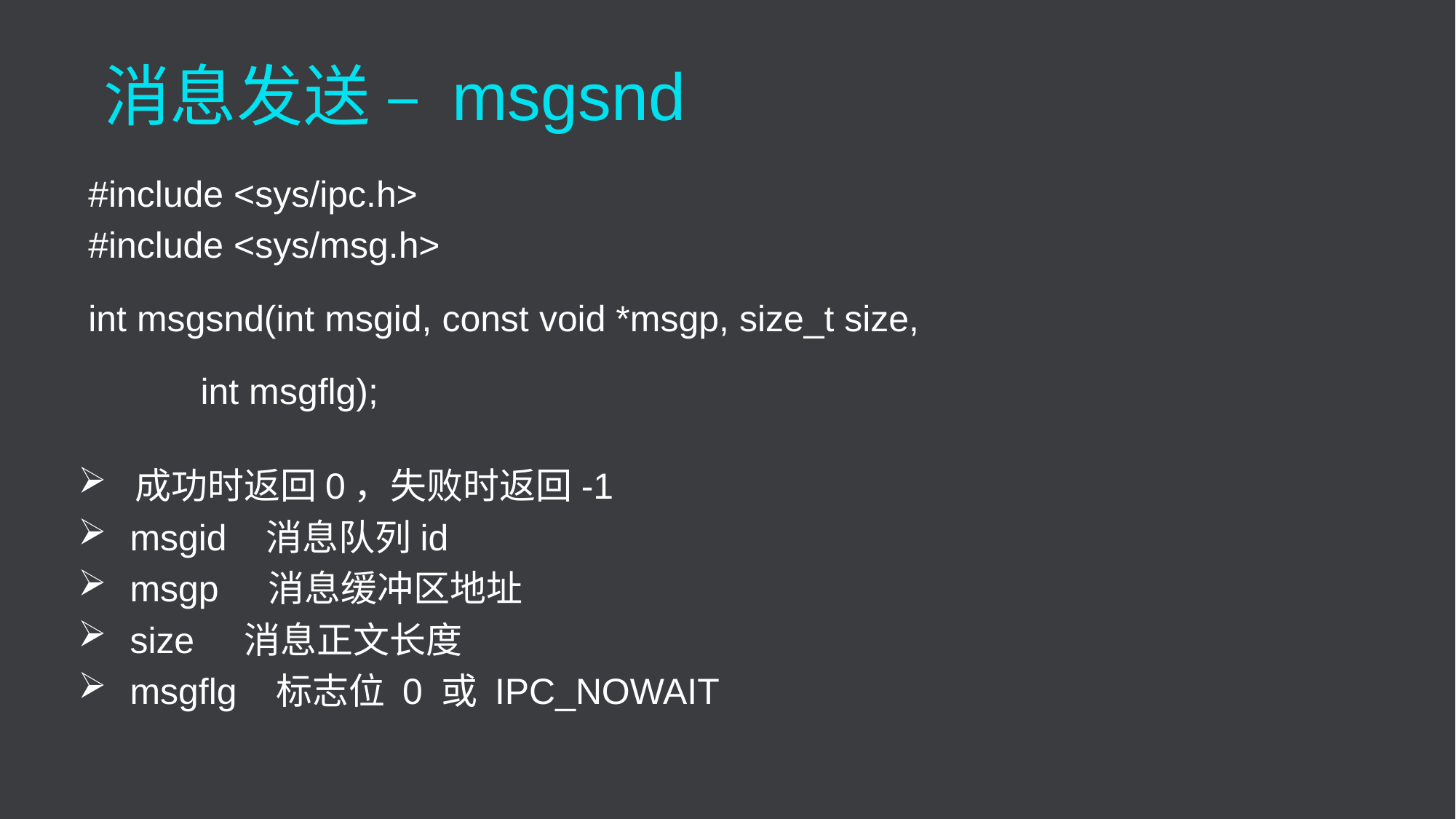

消息发送 – msgsnd
 #include <sys/ipc.h>
 #include <sys/msg.h>
 int msgsnd(int msgid, const void *msgp, size_t size,
            int msgflg);

  成功时返回0，失败时返回-1
  msgid   消息队列id
  msgp    消息缓冲区地址
  size    消息正文长度
  msgflg   标志位 0 或 IPC_NOWAIT